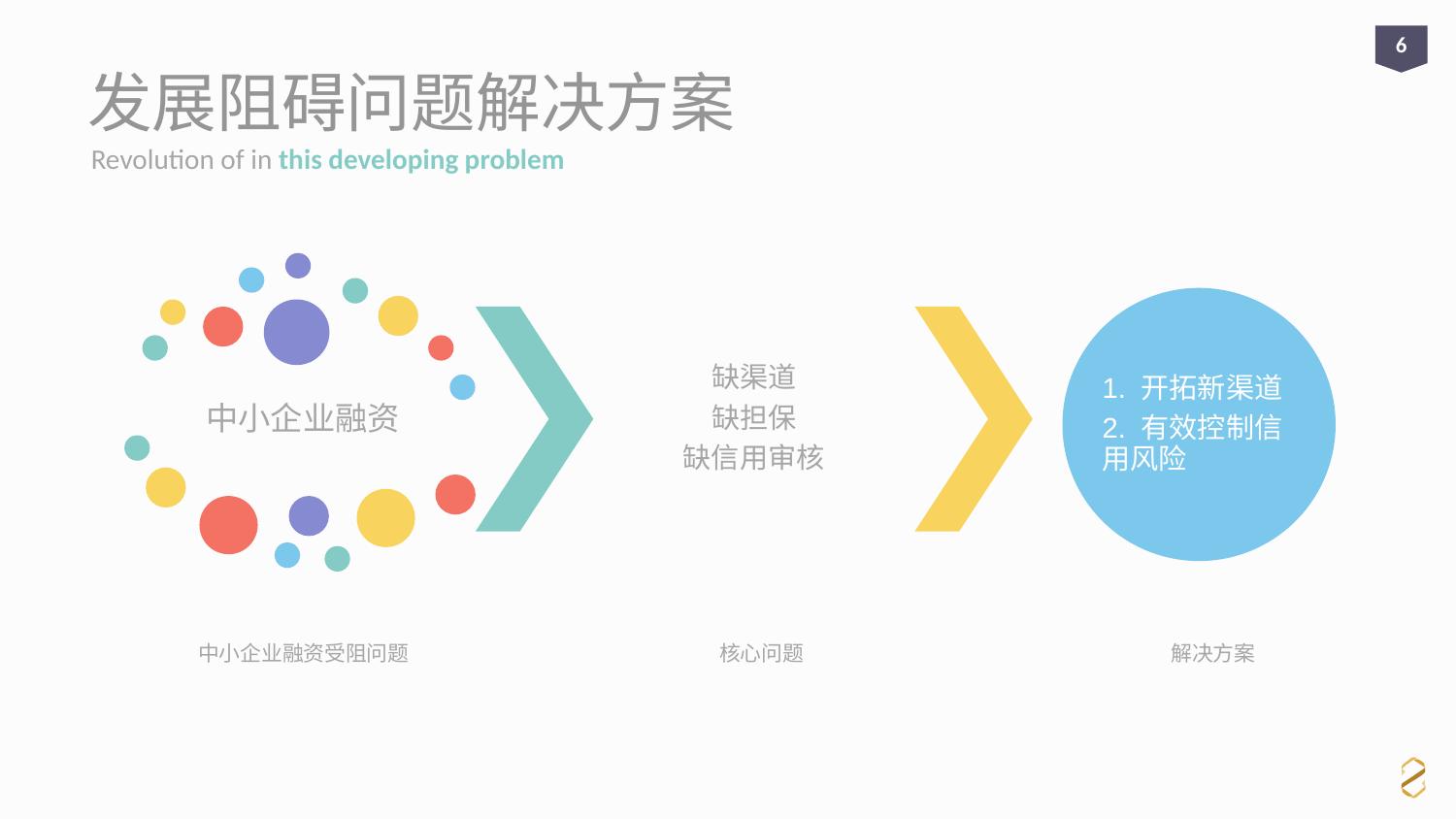

6
# 发展阻碍问题解决方案
Revolution of in this developing problem
中小企业融资
缺渠道
缺担保
缺信用审核
1. 开拓新渠道
2. 有效控制信用风险
中小企业融资受阻问题
核心问题
解决方案